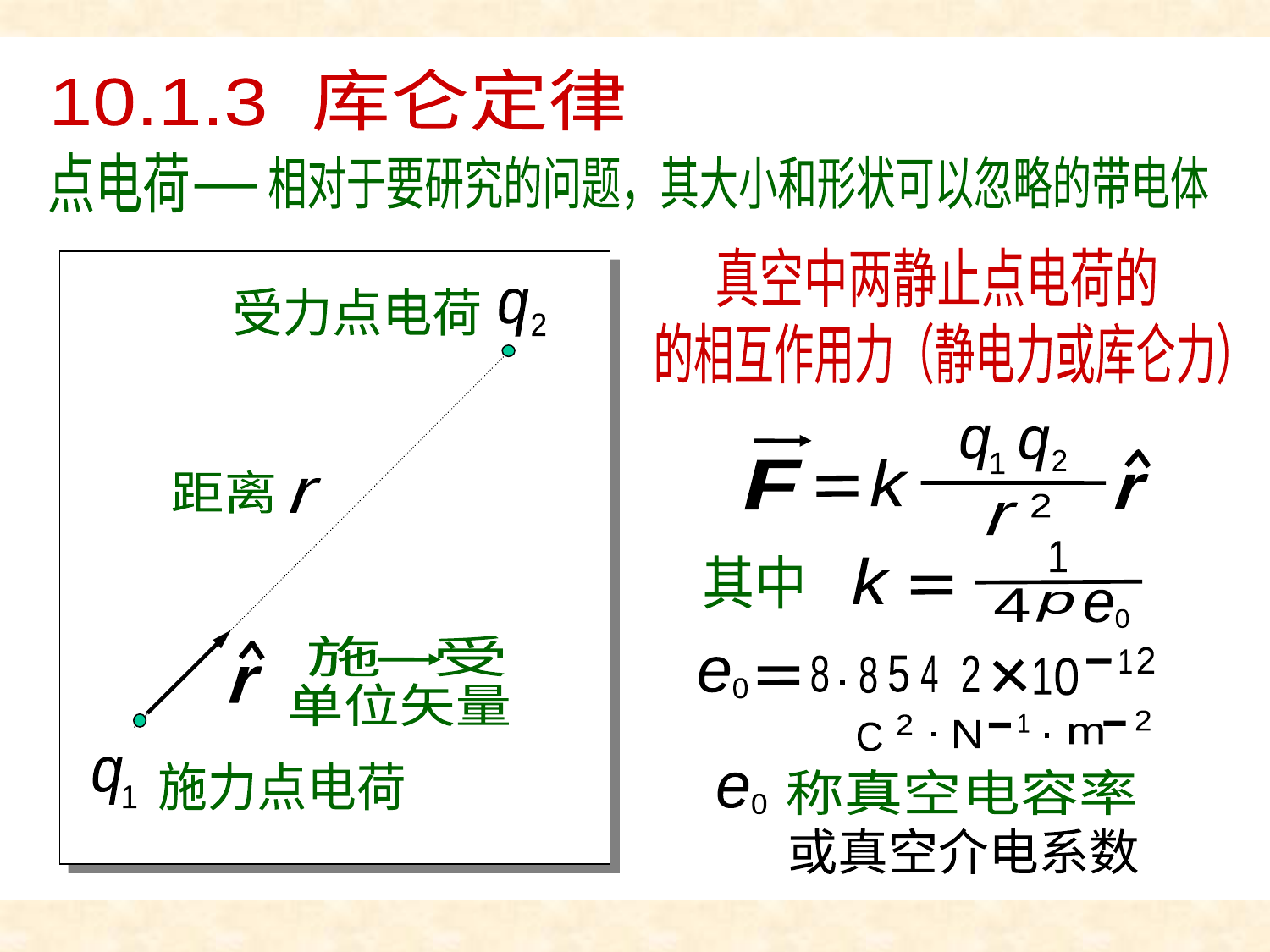

真空库仑定律
10.1.3  库仑定律
点电荷
相对于要研究的问题，其大小和形状可以忽略的带电体

真空中两静止点电荷的
的相互作用力（静电力或库仑力）
q
q

F
2

r
1
k

2
r

受力点电荷
q
2

距离
r

施   受

r
单位矢量

q
1
施力点电荷
1
其中
k

4
ε
0
π
2
1

8
5
4
2
8
ε
0
1
0

.
2
1
2
N
C

m

.
.
称真空电容率
ε
0
或真空介电系数